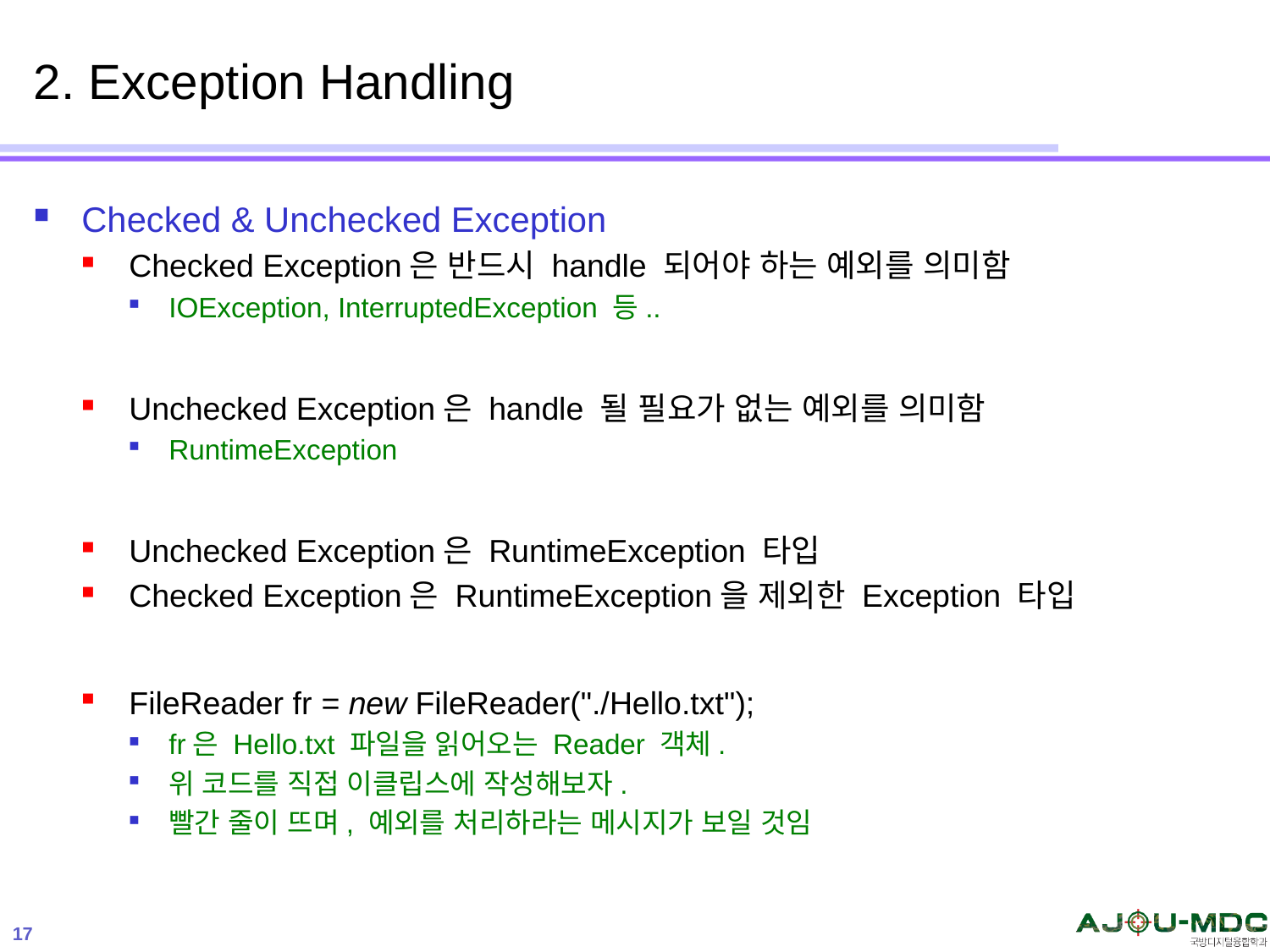

# 2. Exception Handling
Checked & Unchecked Exception
Checked Exception은 반드시 handle 되어야 하는 예외를 의미함
IOException, InterruptedException 등..

Unchecked Exception은 handle 될 필요가 없는 예외를 의미함
RuntimeException

Unchecked Exception은 RuntimeException 타입
Checked Exception은 RuntimeException을 제외한 Exception 타입

FileReader fr = new FileReader("./Hello.txt");
fr은 Hello.txt 파일을 읽어오는 Reader 객체.
위 코드를 직접 이클립스에 작성해보자.
빨간 줄이 뜨며, 예외를 처리하라는 메시지가 보일 것임
17